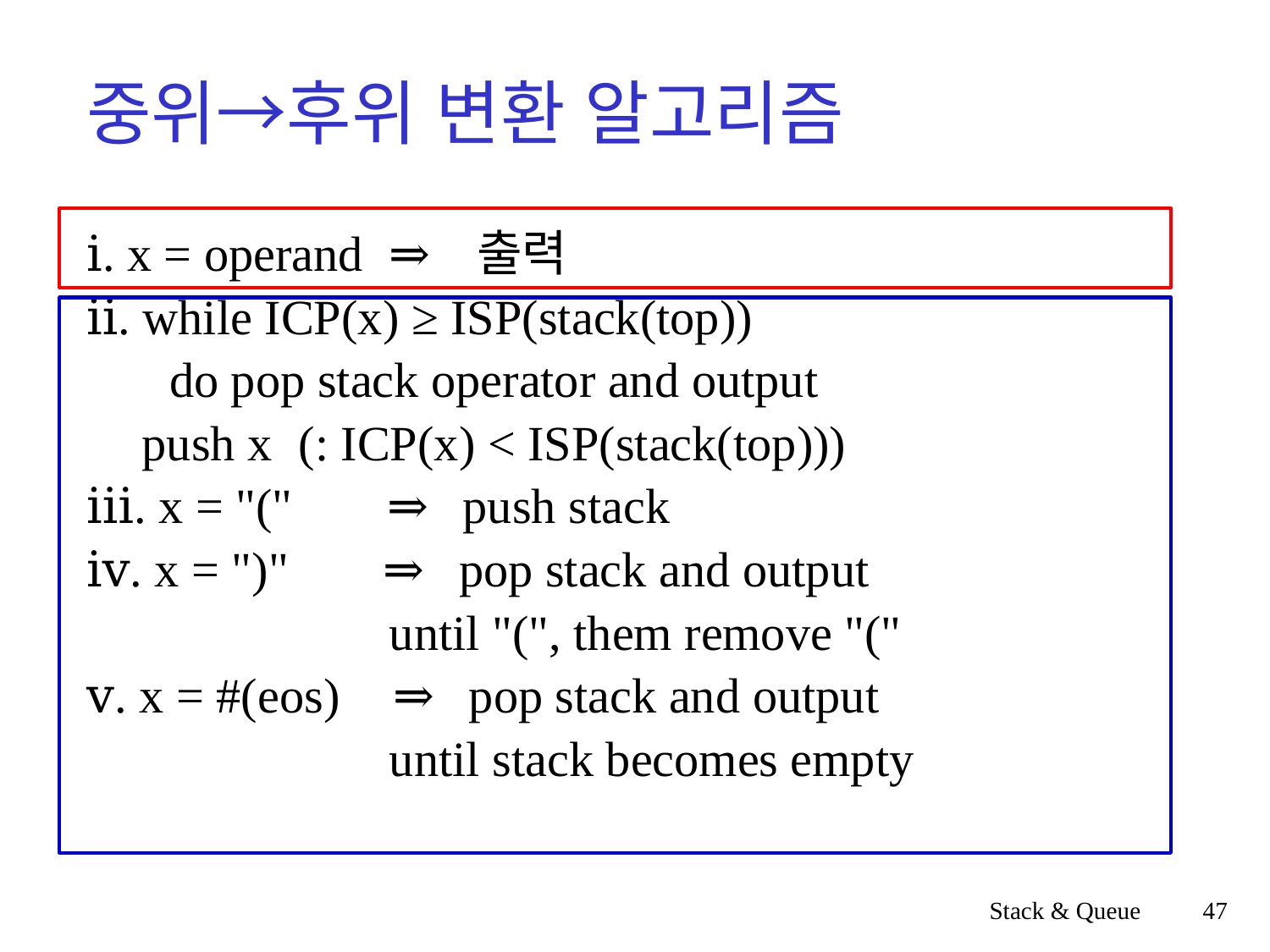

# 중위→후위 변환 알고리즘

ⅰ. x = operand  ⇒  출력
ⅱ. while ICP(x) ≥ ISP(stack(top))
      do pop stack operator and output
    push x  (: ICP(x) < ISP(stack(top)))
ⅲ. x = "("       ⇒  push stack
ⅳ. x = ")"       ⇒  pop stack and output
                      until "(", them remove "("
ⅴ. x = #(eos)    ⇒  pop stack and output
                      until stack becomes empty

Stack & Queue
47